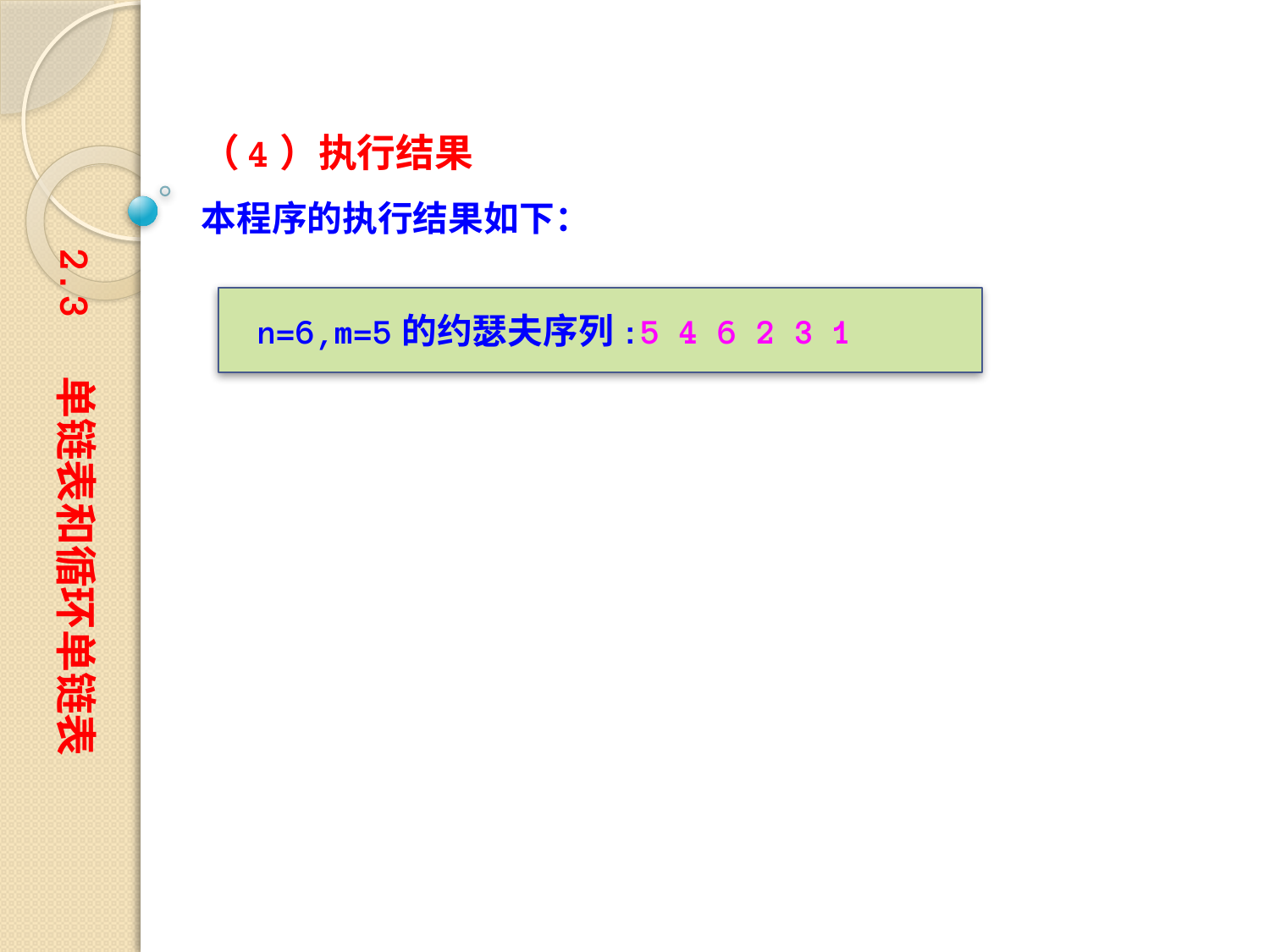

（4）执行结果
本程序的执行结果如下：
2.3  单链表和循环单链表
n=6,m=5的约瑟夫序列:5 4 6 2 3 1